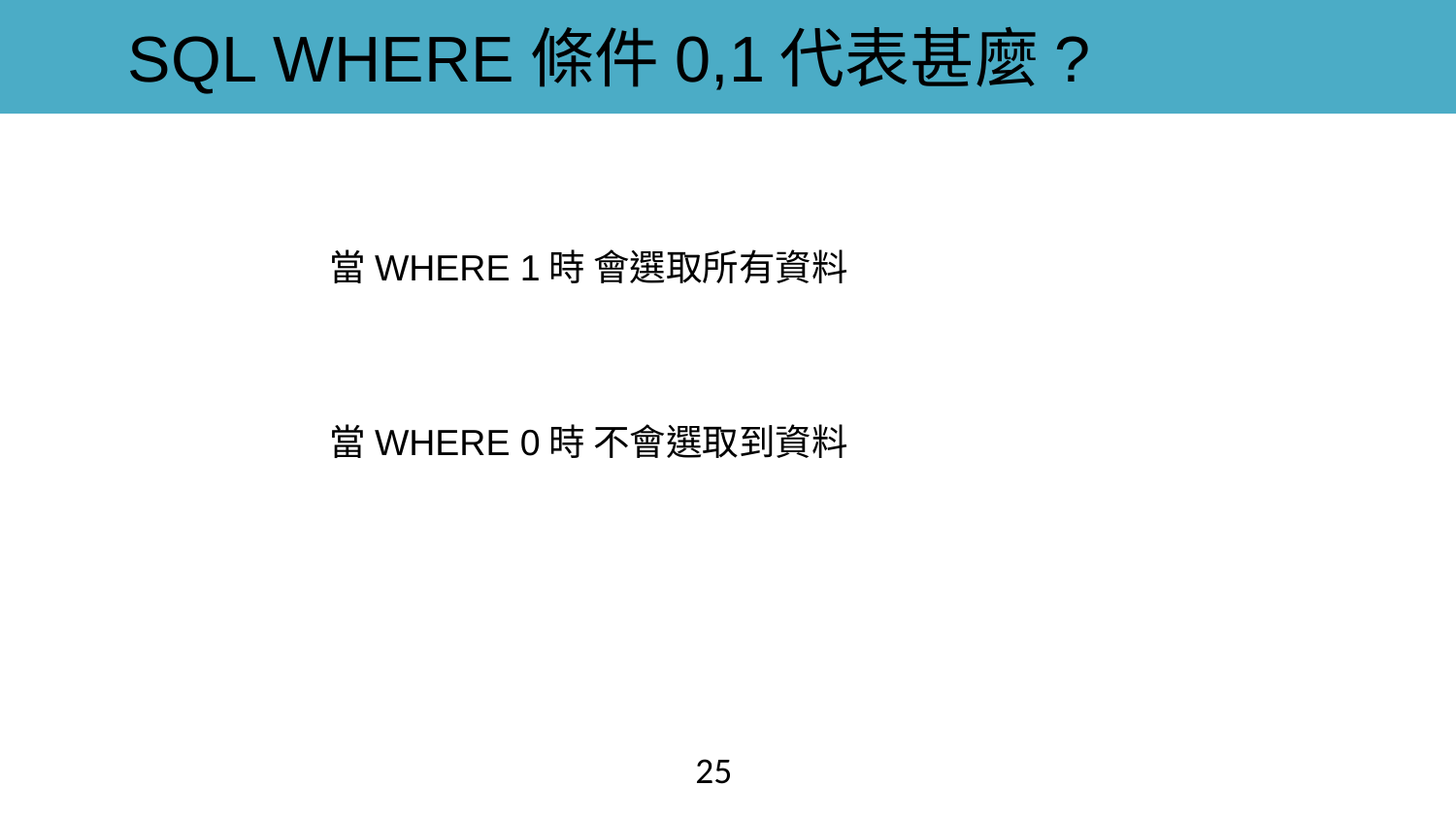

SQL WHERE條件0,1代表甚麼?
當WHERE 1時 會選取所有資料

當WHERE 0時 不會選取到資料
25